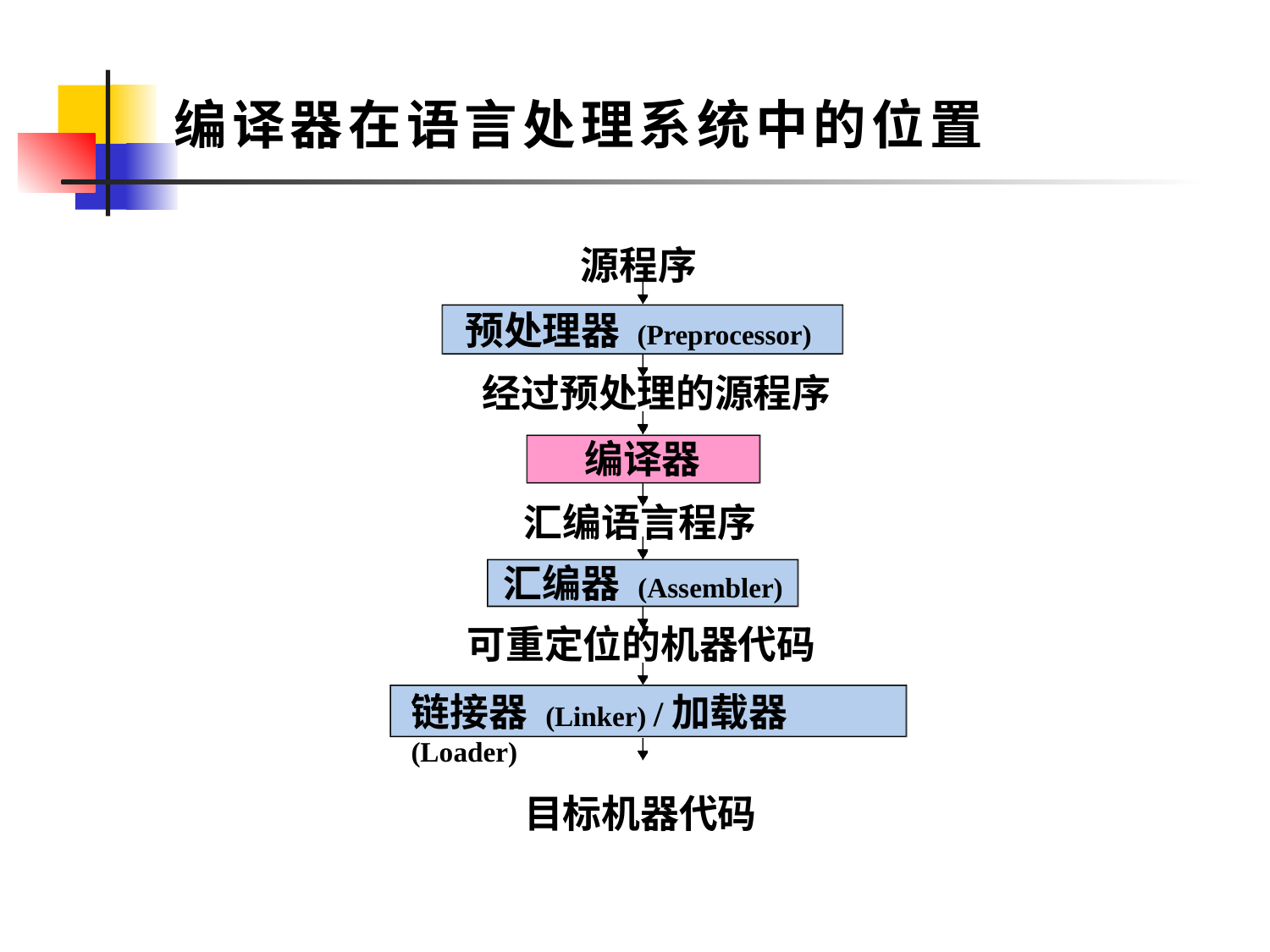

编译器在语言处理系统中的位置
源程序
预处理器(Preprocessor)

经过预处理的源程序

编译器

汇编语言程序

汇编器 (Assembler)
可重定位的机器代码
链接器 (Linker) /加载器(Loader)
目标机器代码